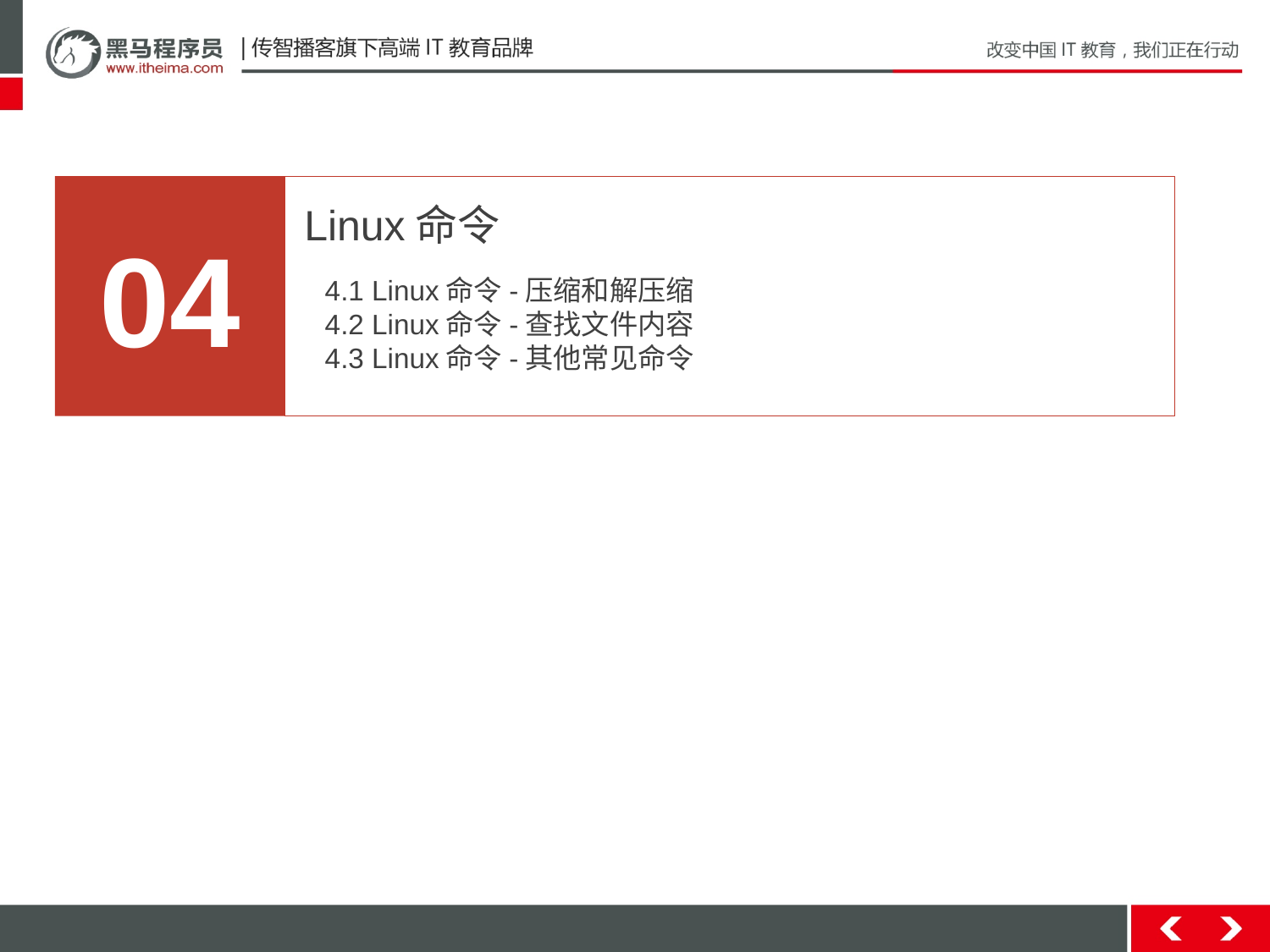

04

Linux命令
4.1 Linux命令-压缩和解压缩
4.2 Linux命令-查找文件内容
4.3 Linux命令-其他常见命令